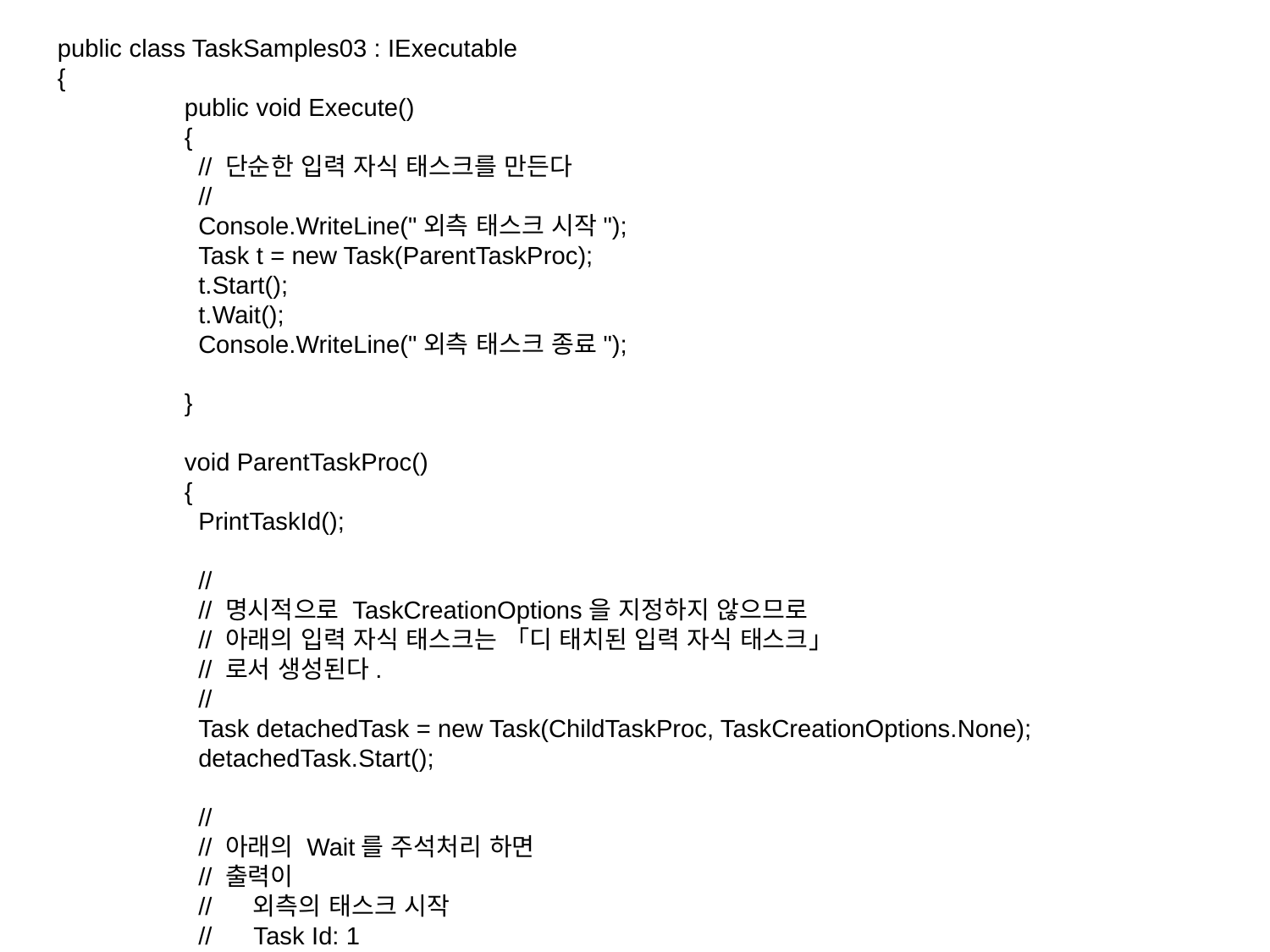

public class TaskSamples03 : IExecutable
{
	public void Execute()
	{
	  // 단순한 입력 자식 태스크를 만든다
	  //
	  Console.WriteLine("외측 태스크 시작");
	  Task t = new Task(ParentTaskProc);
	  t.Start();
	  t.Wait();
	  Console.WriteLine("외측 태스크 종료");

	}

	void ParentTaskProc()
	{
	  PrintTaskId();

	  //
	  // 명시적으로 TaskCreationOptions을 지정하지 않으므로
	  // 아래의 입력 자식 태스크는 「디 태치된 입력 자식 태스크」
	  // 로서 생성된다.
	  //
	  Task detachedTask = new Task(ChildTaskProc, TaskCreationOptions.None);
	  detachedTask.Start();

	  //
	  // 아래의 Wait를 주석처리 하면
	  // 출력이
	  //     외측의 태스크 시작
	  //      Task Id: 1
	  //     내측의 태스크 시작
	  //      Task Id: 2
	  //     외측의 태스크 종료
	  //
	  // 라고 출력되고, 「내측의 태스크 종료」 출력이 되지 않은 채로
	  // 메인 처리가 종료하기도 한다.
	  //
	  // 이것은 2개의 태스크가 부모 자식 관계를 가지고 있지 않기 때문에
	  // 별개로 처리가 행해지기 때문이다.
	  //
	  detachedTask.Wait();
	}

	void ChildTaskProc()
	{
	  Console.WriteLine("내측 태스크 시작");
	  PrintTaskId();
	  Thread.Sleep(TimeSpan.FromSeconds(2.0));
	  Console.WriteLine("내측 태스크 종료");
	}

	void PrintTaskId()
	{
	  //
	  // 현재 실행 중인 태스크 ID를 표시.
	  //
	  Console.WriteLine("\tTask Id: {0}", Task.CurrentId);
	}
}